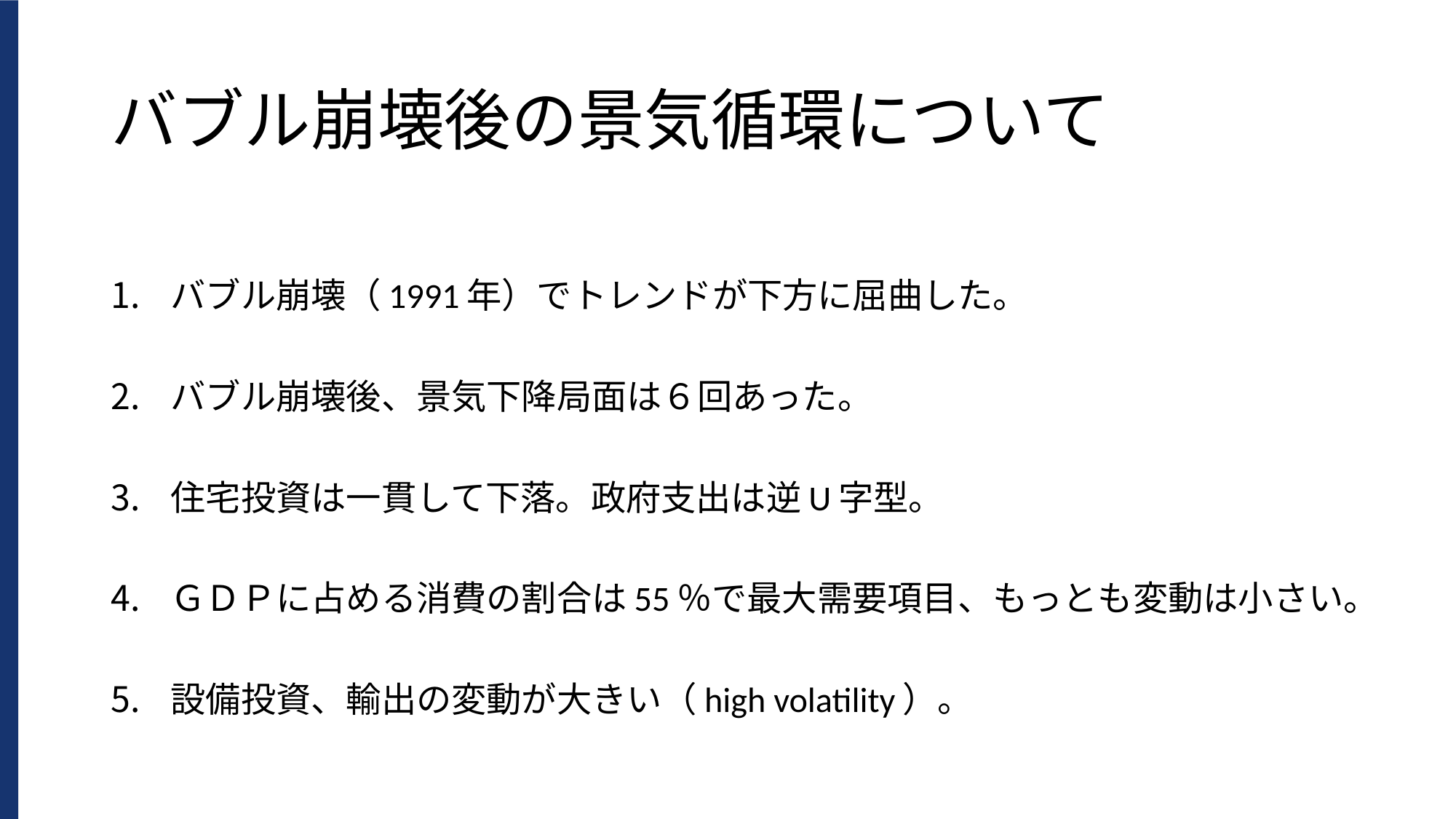

# バブル崩壊後の景気循環について

バブル崩壊（1991年）でトレンドが下方に屈曲した。

バブル崩壊後、景気下降局面は６回あった。

住宅投資は一貫して下落。政府支出は逆U字型。

ＧＤＰに占める消費の割合は55％で最大需要項目、もっとも変動は小さい。

設備投資、輸出の変動が大きい（high volatility）。